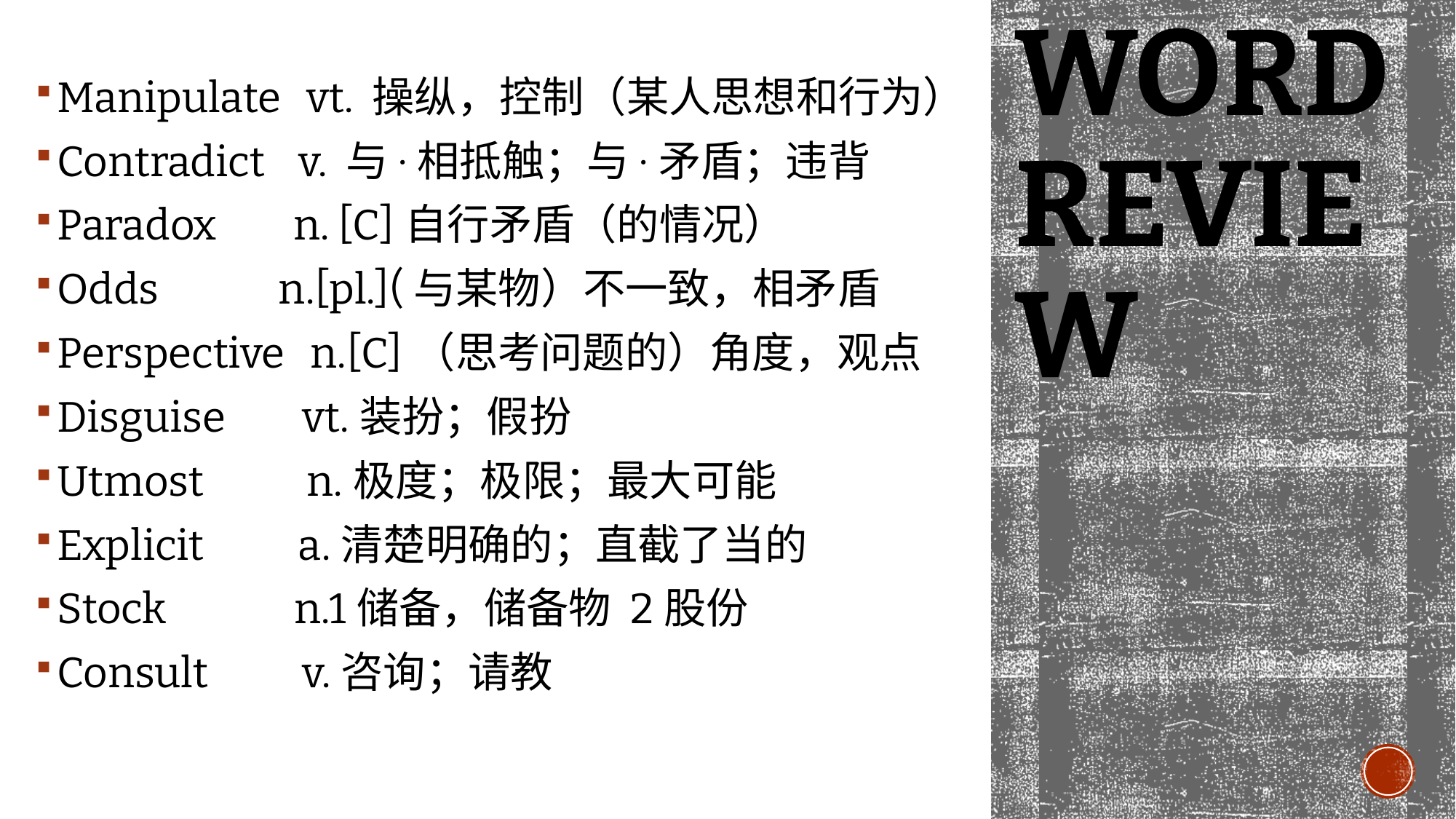

Manipulate   vt. 操纵，控制（某人思想和行为）
Contradict    v. 与·相抵触；与·矛盾；违背
Paradox         n. [C]自行矛盾（的情况）
Odds              n.[pl.](与某物）不一致，相矛盾
Perspective   n.[C]（思考问题的）角度，观点
Disguise         vt.装扮；假扮
Utmost            n.极度；极限；最大可能
Explicit           a.清楚明确的；直截了当的
Stock               n.1储备，储备物 2股份
Consult           v.咨询；请教

# Word review